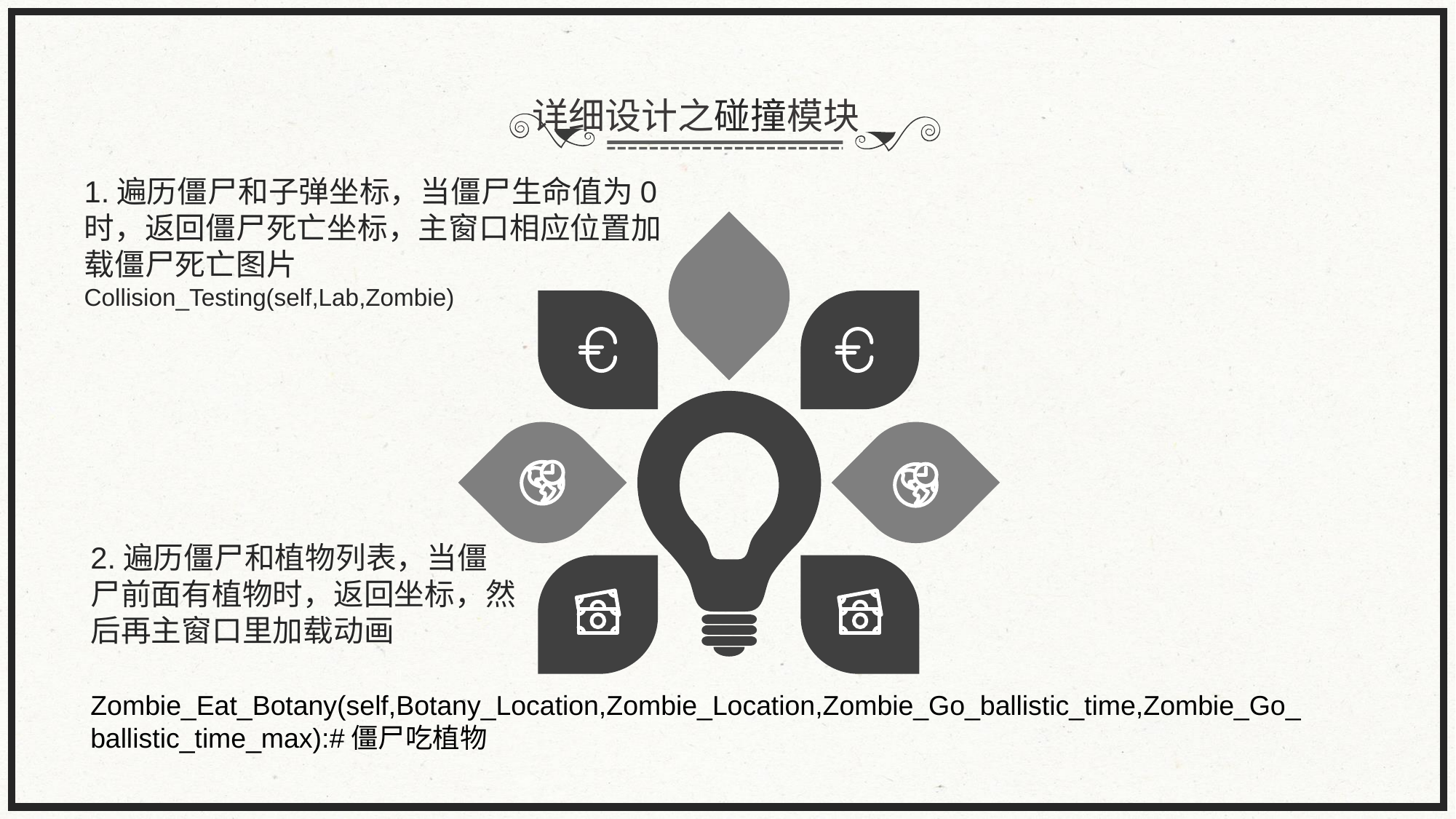

详细设计之碰撞模块

1.遍历僵尸和子弹坐标，当僵尸生命值为0时，返回僵尸死亡坐标，主窗口相应位置加载僵尸死亡图片
Collision_Testing(self,Lab,Zombie)

2.遍历僵尸和植物列表，当僵尸前面有植物时，返回坐标，然后再主窗口里加载动画

Zombie_Eat_Botany(self,Botany_Location,Zombie_Location,Zombie_Go_ballistic_time,Zombie_Go_ballistic_time_max):#僵尸吃植物